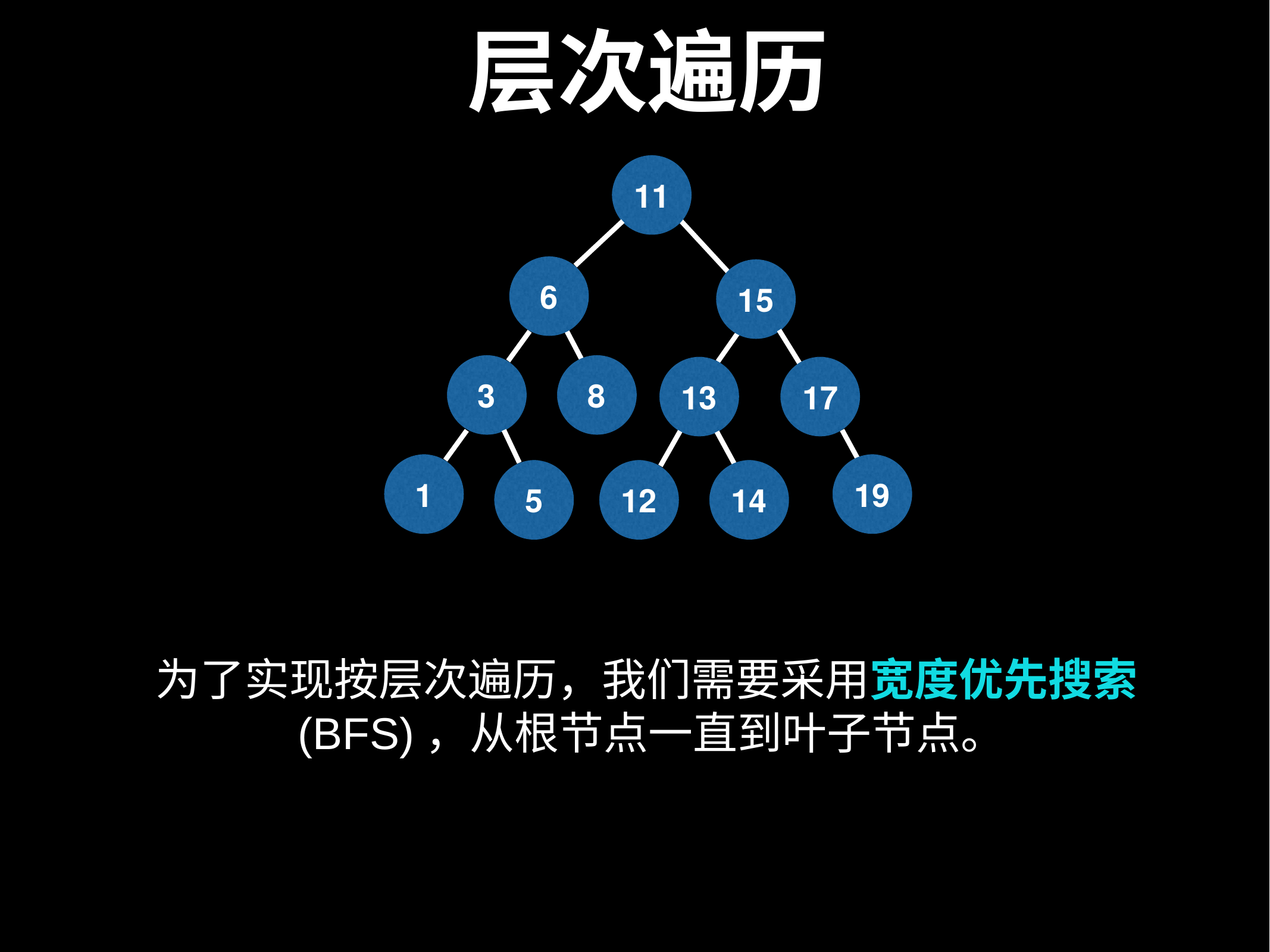

# 层次遍历
11

6
15

3
8
13
17

1
19
5
12
14
为了实现按层次遍历，我们需要采用宽度优先搜索(BFS)，从根节点一直到叶子节点。